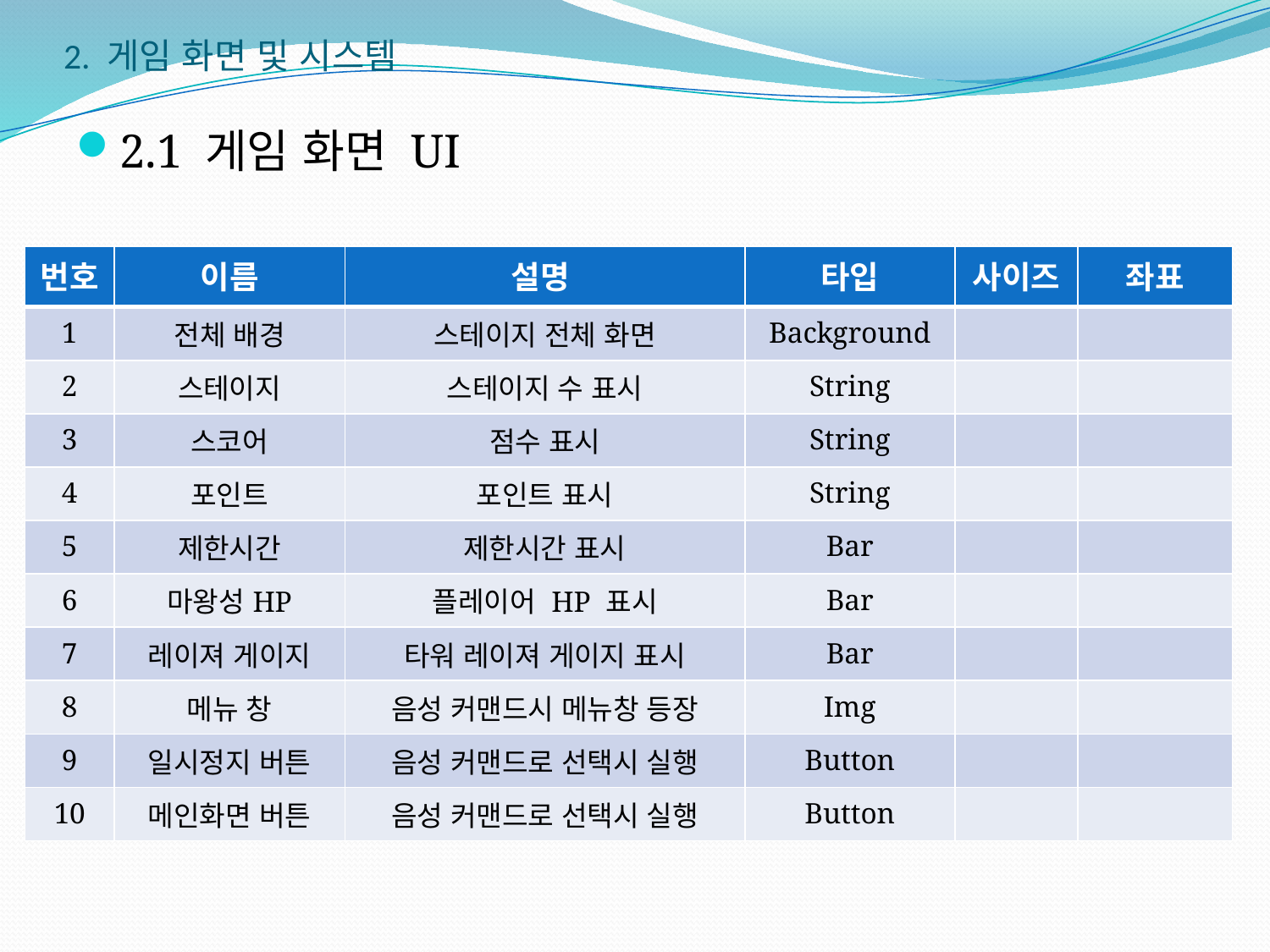

# 2. 게임 화면 및 시스템
2.1 게임 화면 UI
| 번호 | 이름 | 설명 | 타입 | 사이즈 | 좌표 |
| --- | --- | --- | --- | --- | --- |
| 1 | 전체 배경 | 스테이지 전체 화면 | Background |  |  |
| 2 | 스테이지 | 스테이지 수 표시 | String |  |  |
| 3 | 스코어 | 점수 표시 | String |  |  |
| 4 | 포인트 | 포인트 표시 | String |  |  |
| 5 | 제한시간 | 제한시간 표시 | Bar |  |  |
| 6 | 마왕성HP | 플레이어 HP 표시 | Bar |  |  |
| 7 | 레이져 게이지 | 타워 레이져 게이지 표시 | Bar |  |  |
| 8 | 메뉴 창 | 음성 커맨드시 메뉴창 등장 | Img |  |  |
| 9 | 일시정지 버튼 | 음성 커맨드로 선택시 실행 | Button |  |  |
| 10 | 메인화면 버튼 | 음성 커맨드로 선택시 실행 | Button |  |  |